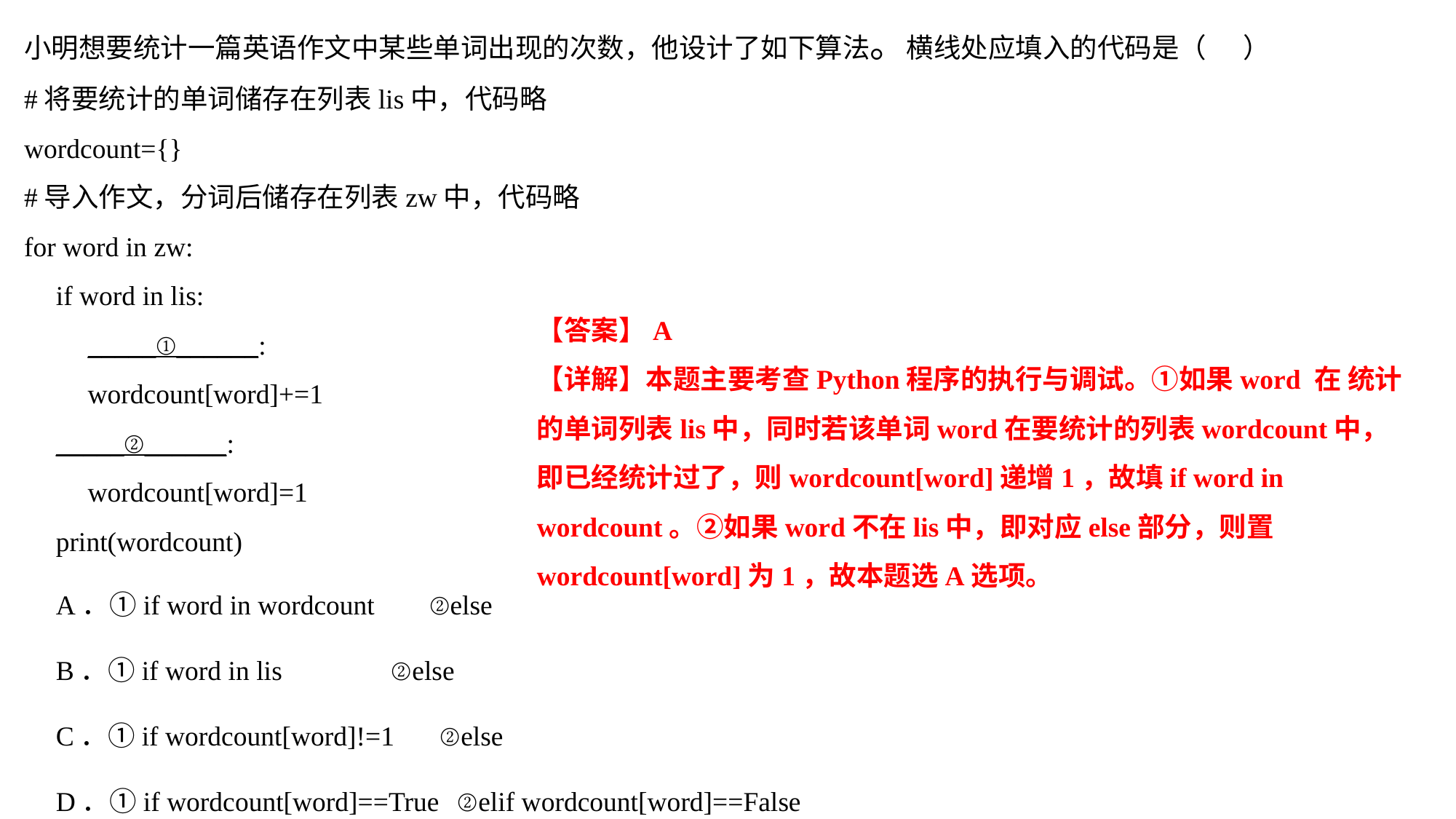

小明想要统计一篇英语作文中某些单词出现的次数，他设计了如下算法。横线处应填入的代码是（    ）
#将要统计的单词储存在列表lis中，代码略
wordcount={}
#导入作文，分词后储存在列表zw中，代码略
for word in zw:
if word in lis:
_____①______:
wordcount[word]+=1
_____②______:
wordcount[word]=1
print(wordcount)
A．①if word in wordcount      ②else
B．①if word in lis            ②else
C．①if wordcount[word]!=1     ②else
D．①if wordcount[word]==True  ②elif wordcount[word]==False
【答案】A
【详解】本题主要考查Python程序的执行与调试。①如果word 在 统计的单词列表lis中，同时若该单词word在要统计的列表wordcount中，即已经统计过了，则wordcount[word]递增1，故填if word in wordcount。②如果word不在lis中，即对应else部分，则置wordcount[word]为1，故本题选A选项。